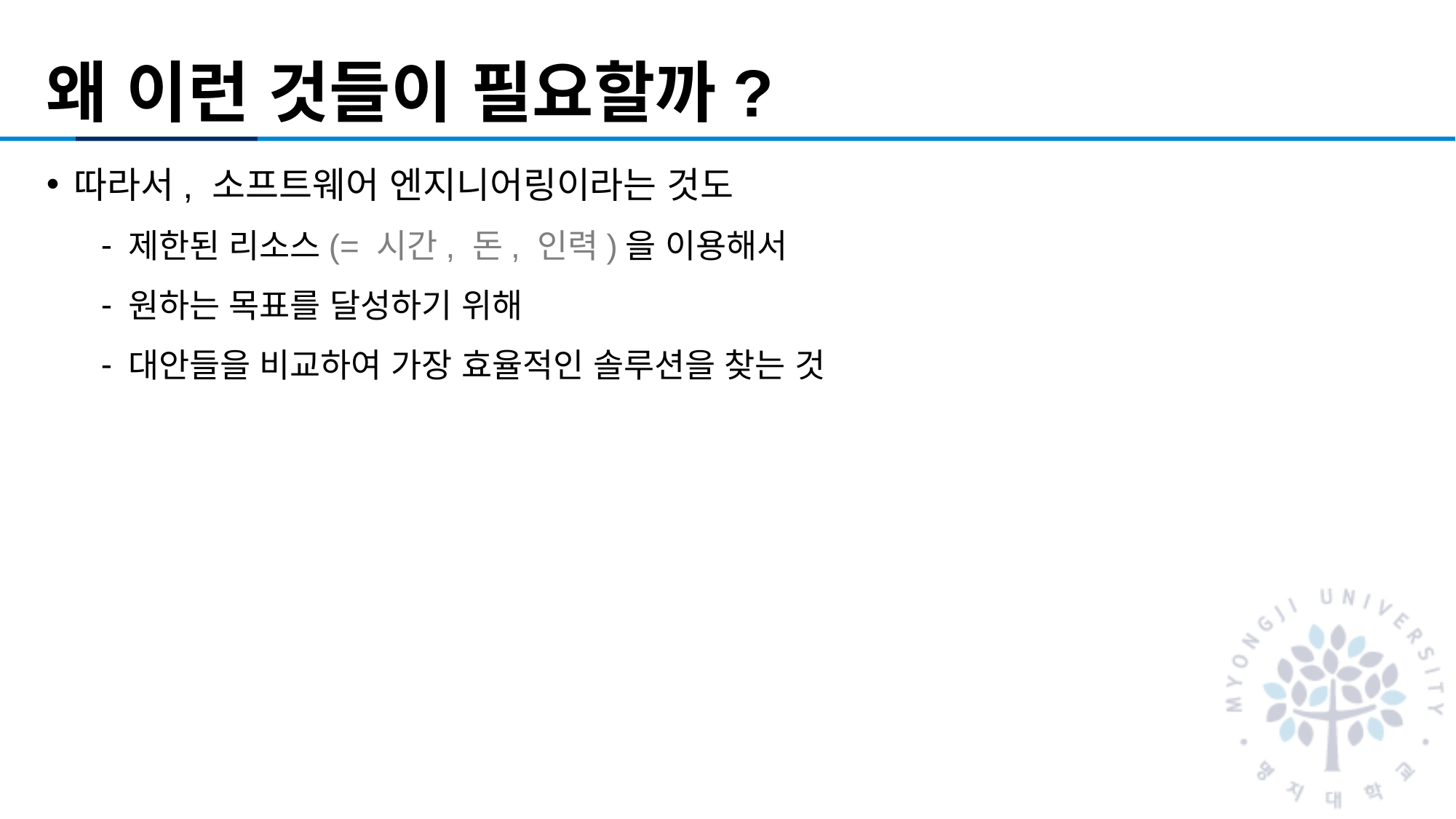

# 왜 이런 것들이 필요할까?
따라서, 소프트웨어 엔지니어링이라는 것도
제한된 리소스(= 시간, 돈, 인력)을 이용해서
원하는 목표를 달성하기 위해
대안들을 비교하여 가장 효율적인 솔루션을 찾는 것